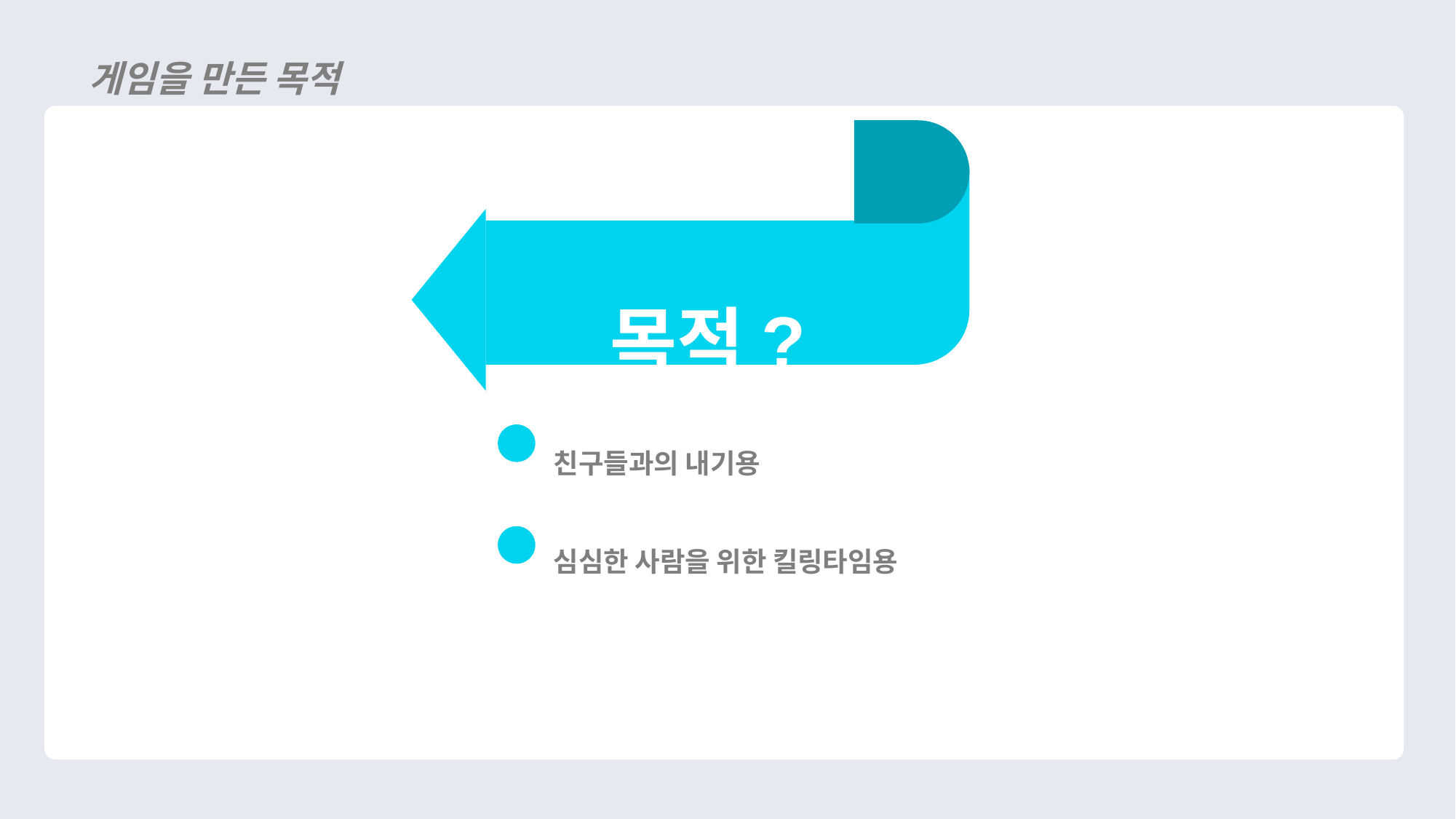

게임을 만든 목적

목적?

친구들과의 내기용

심심한 사람을 위한 킬링타임용